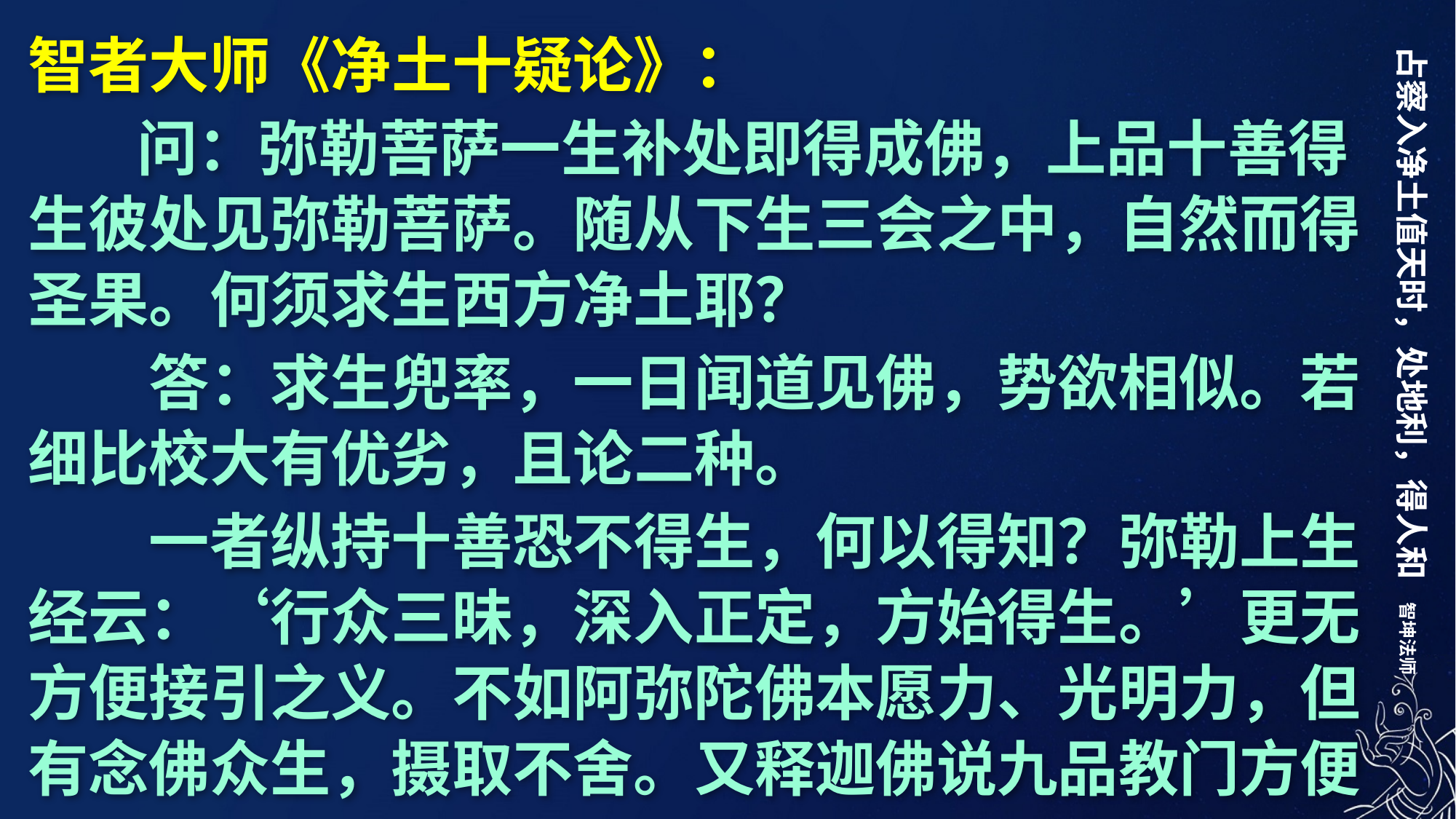

智者大师《净土十疑论》：
	问：弥勒菩萨一生补处即得成佛，上品十善得生彼处见弥勒菩萨。随从下生三会之中，自然而得圣果。何须求生西方净土耶？
　　答：求生兜率，一日闻道见佛，势欲相似。若细比校大有优劣，且论二种。
　　一者纵持十善恐不得生，何以得知？弥勒上生经云：‘行众三昧，深入正定，方始得生。’更无方便接引之义。不如阿弥陀佛本愿力、光明力，但有念佛众生，摄取不舍。又释迦佛说九品教门方便